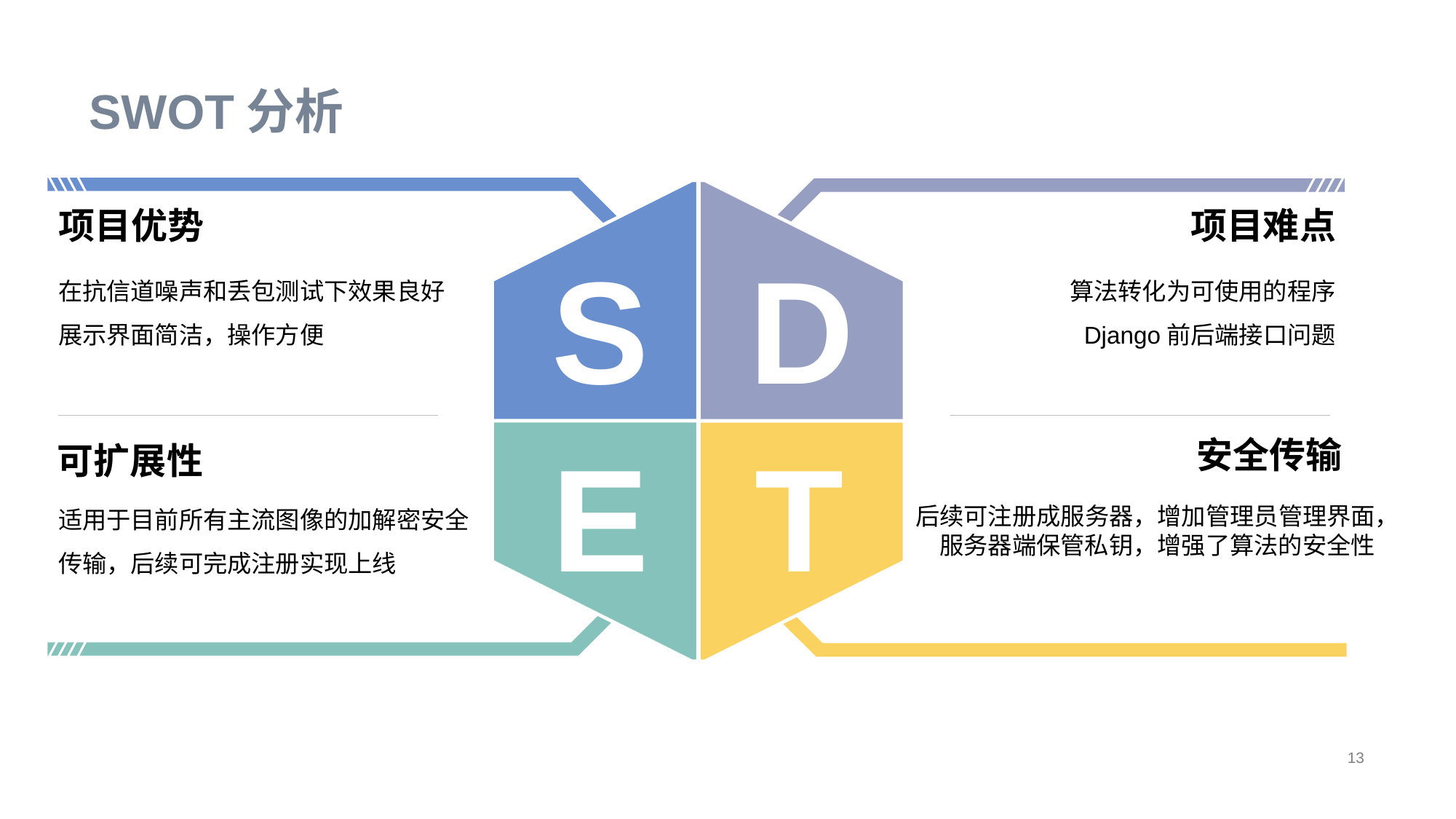

# SWOT分析

S
D

E
T
项目优势
在抗信道噪声和丢包测试下效果良好
展示界面简洁，操作方便

项目难点
算法转化为可使用的程序
Django前后端接口问题

安全传输

可扩展性
适用于目前所有主流图像的加解密安全传输，后续可完成注册实现上线
后续可注册成服务器，增加管理员管理界面，服务器端保管私钥，增强了算法的安全性

13